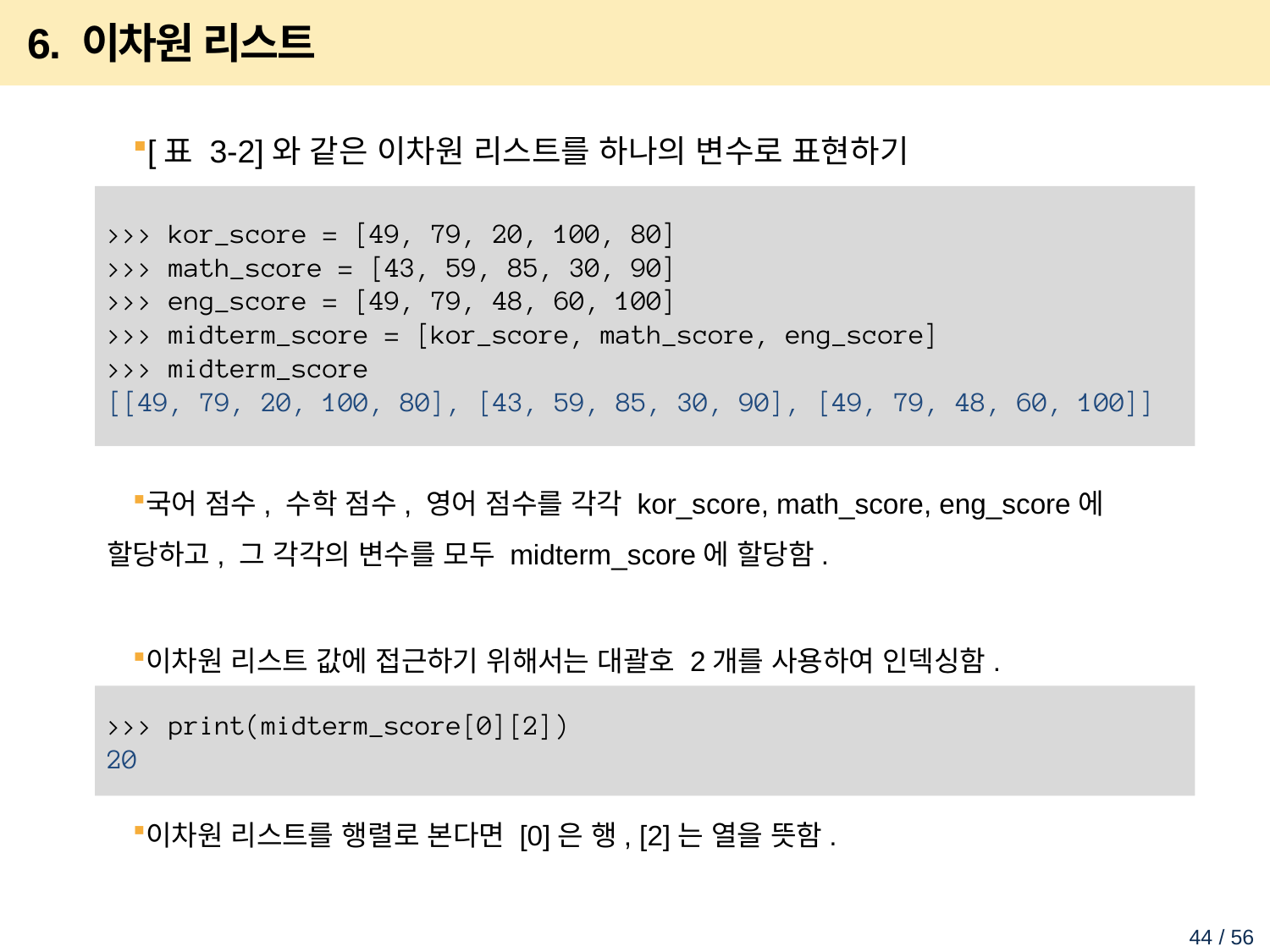

# 6. 이차원 리스트
[표 3-2]와 같은 이차원 리스트를 하나의 변수로 표현하기

국어 점수, 수학 점수, 영어 점수를 각각 kor_score, math_score, eng_score에 할당하고, 그 각각의 변수를 모두 midterm_score에 할당함.
이차원 리스트 값에 접근하기 위해서는 대괄호 2개를 사용하여 인덱싱함.

이차원 리스트를 행렬로 본다면 [0]은 행, [2]는 열을 뜻함.

>>> kor_score = [49, 79, 20, 100, 80]
>>> math_score = [43, 59, 85, 30, 90]
>>> eng_score = [49, 79, 48, 60, 100]
>>> midterm_score = [kor_score, math_score, eng_score]
>>> midterm_score
[[49, 79, 20, 100, 80], [43, 59, 85, 30, 90], [49, 79, 48, 60, 100]]
>>> print(midterm_score[0][2])
20